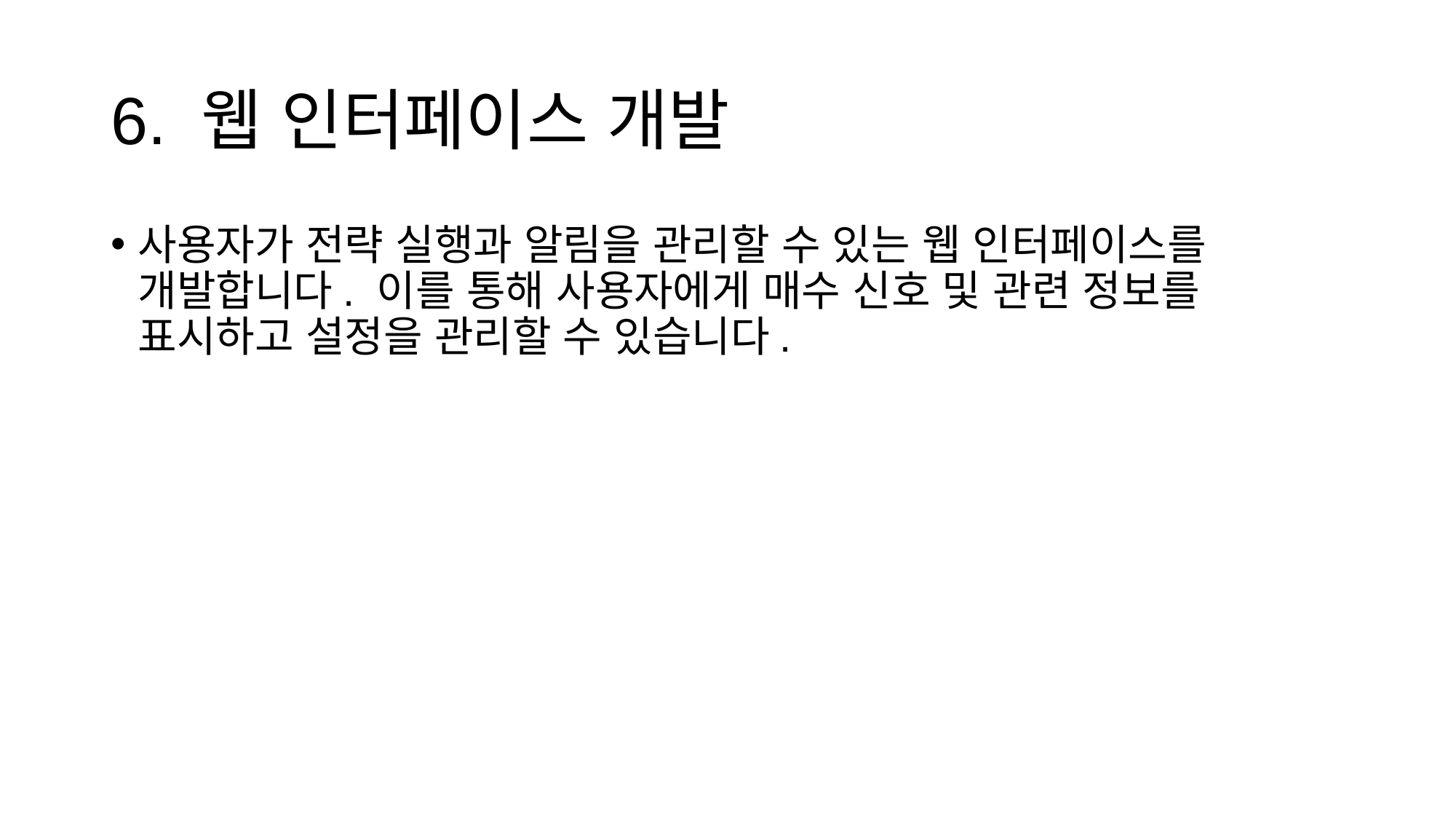

# 6. 웹 인터페이스 개발
사용자가 전략 실행과 알림을 관리할 수 있는 웹 인터페이스를 개발합니다. 이를 통해 사용자에게 매수 신호 및 관련 정보를 표시하고 설정을 관리할 수 있습니다.